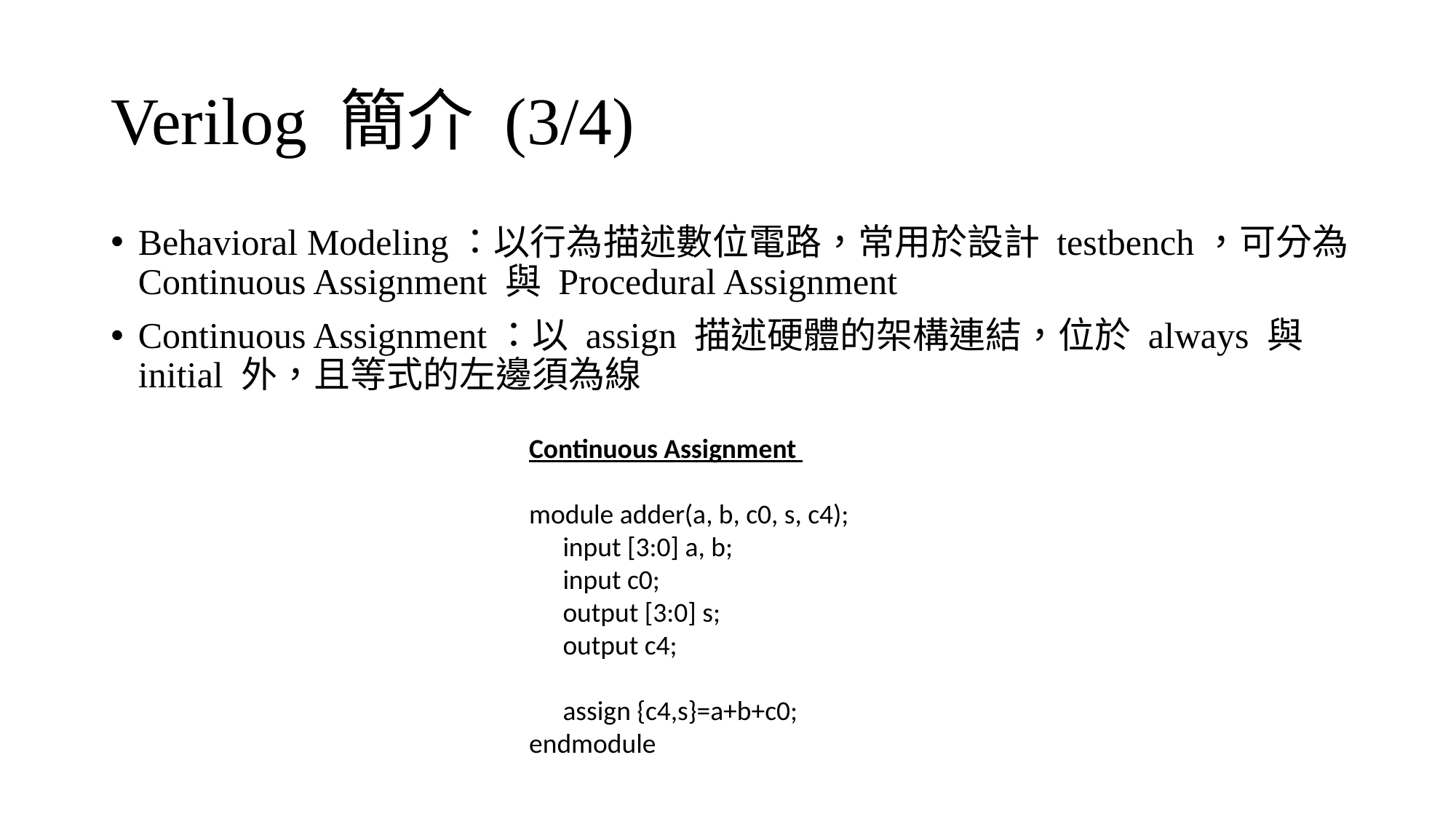

# Verilog 簡介 (3/4)
Behavioral Modeling：以行為描述數位電路，常用於設計 testbench，可分為Continuous Assignment 與 Procedural Assignment
Continuous Assignment：以 assign 描述硬體的架構連結，位於 always 與 initial 外，且等式的左邊須為線
Continuous Assignment

module adder(a, b, c0, s, c4);
　input [3:0] a, b;
　input c0;
　output [3:0] s;
　output c4;

　assign {c4,s}=a+b+c0; endmodule